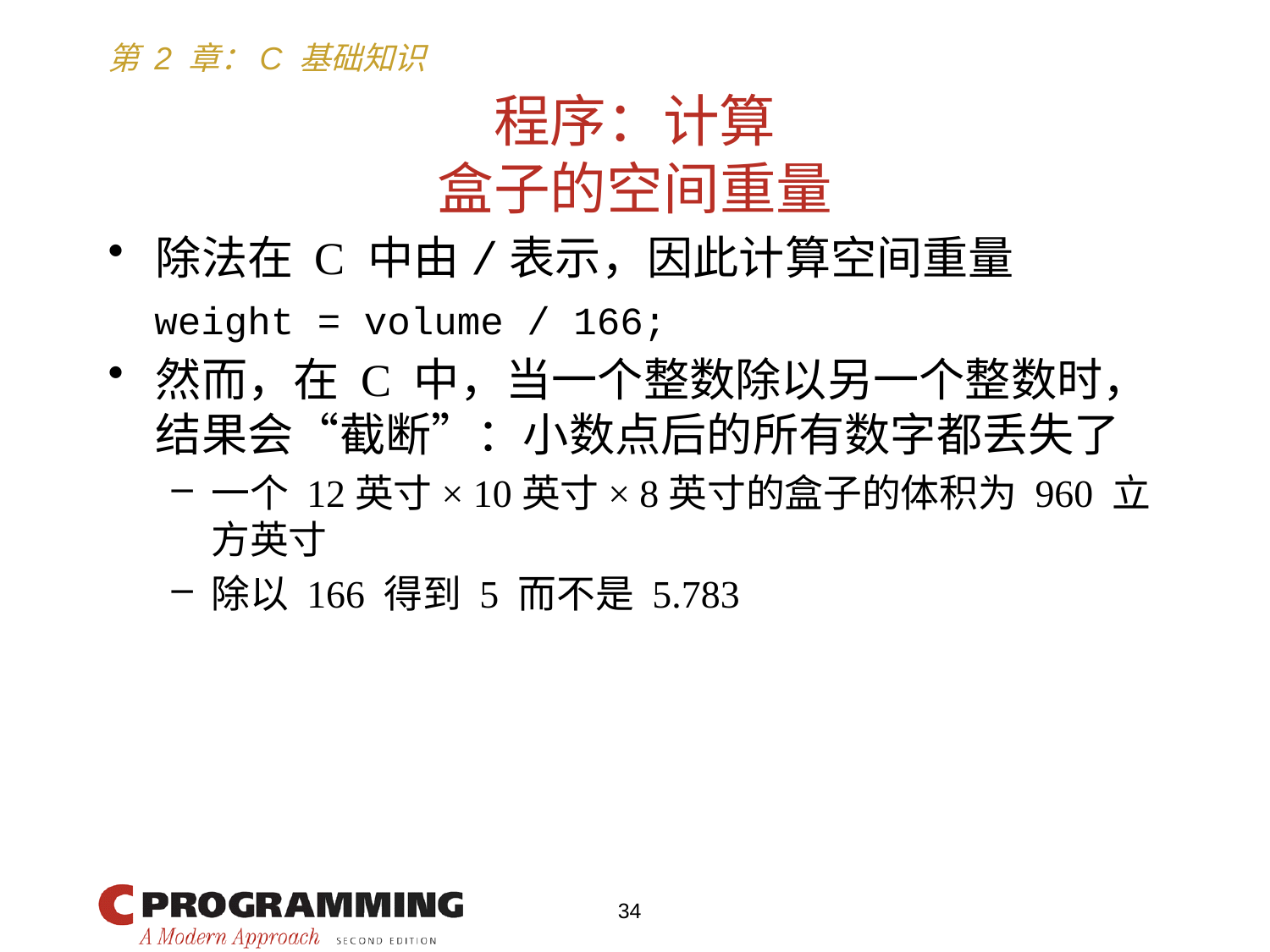

# 程序：计算 盒子的空间重量
除法在 C 中由/表示，因此计算空间重量
  weight = volume / 166;
然而，在 C 中，当一个整数除以另一个整数时，结果会“截断”：小数点后的所有数字都丢失了
一个 12英寸× 10英寸× 8英寸的盒子的体积为 960 立方英寸
除以 166 得到 5 而不是 5.783
34